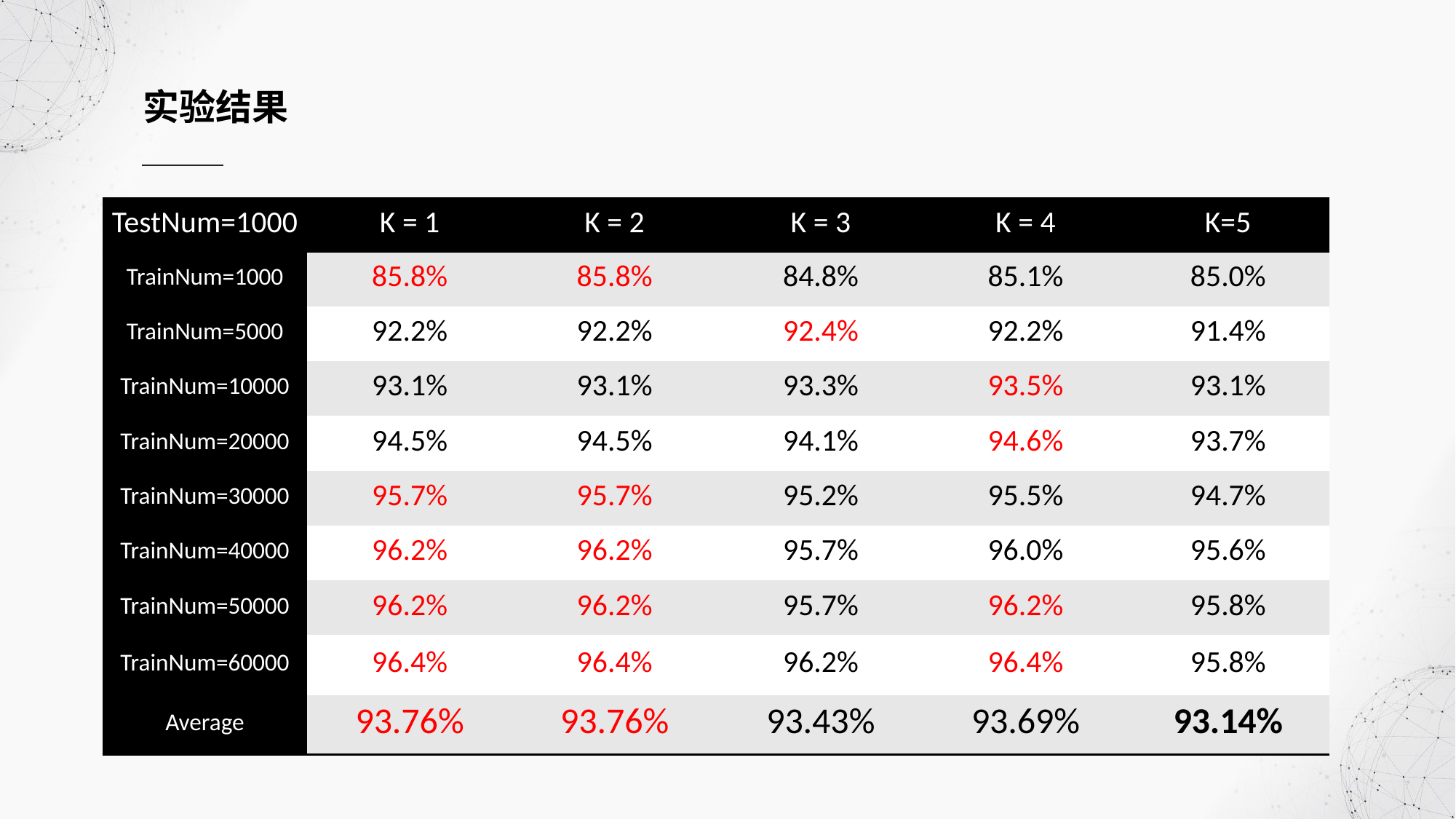

实验结果
| TestNum=1000 | K = 1 | K = 2 | K = 3 | K = 4 | K=5 |
| --- | --- | --- | --- | --- | --- |
| TrainNum=1000 | 85.8% | 85.8% | 84.8% | 85.1% | 85.0% |
| TrainNum=5000 | 92.2% | 92.2% | 92.4% | 92.2% | 91.4% |
| TrainNum=10000 | 93.1% | 93.1% | 93.3% | 93.5% | 93.1% |
| TrainNum=20000 | 94.5% | 94.5% | 94.1% | 94.6% | 93.7% |
| TrainNum=30000 | 95.7% | 95.7% | 95.2% | 95.5% | 94.7% |
| TrainNum=40000 | 96.2% | 96.2% | 95.7% | 96.0% | 95.6% |
| TrainNum=50000 | 96.2% | 96.2% | 95.7% | 96.2% | 95.8% |
| TrainNum=60000 | 96.4% | 96.4% | 96.2% | 96.4% | 95.8% |
| Average | 93.76% | 93.76% | 93.43% | 93.69% | 93.14% |